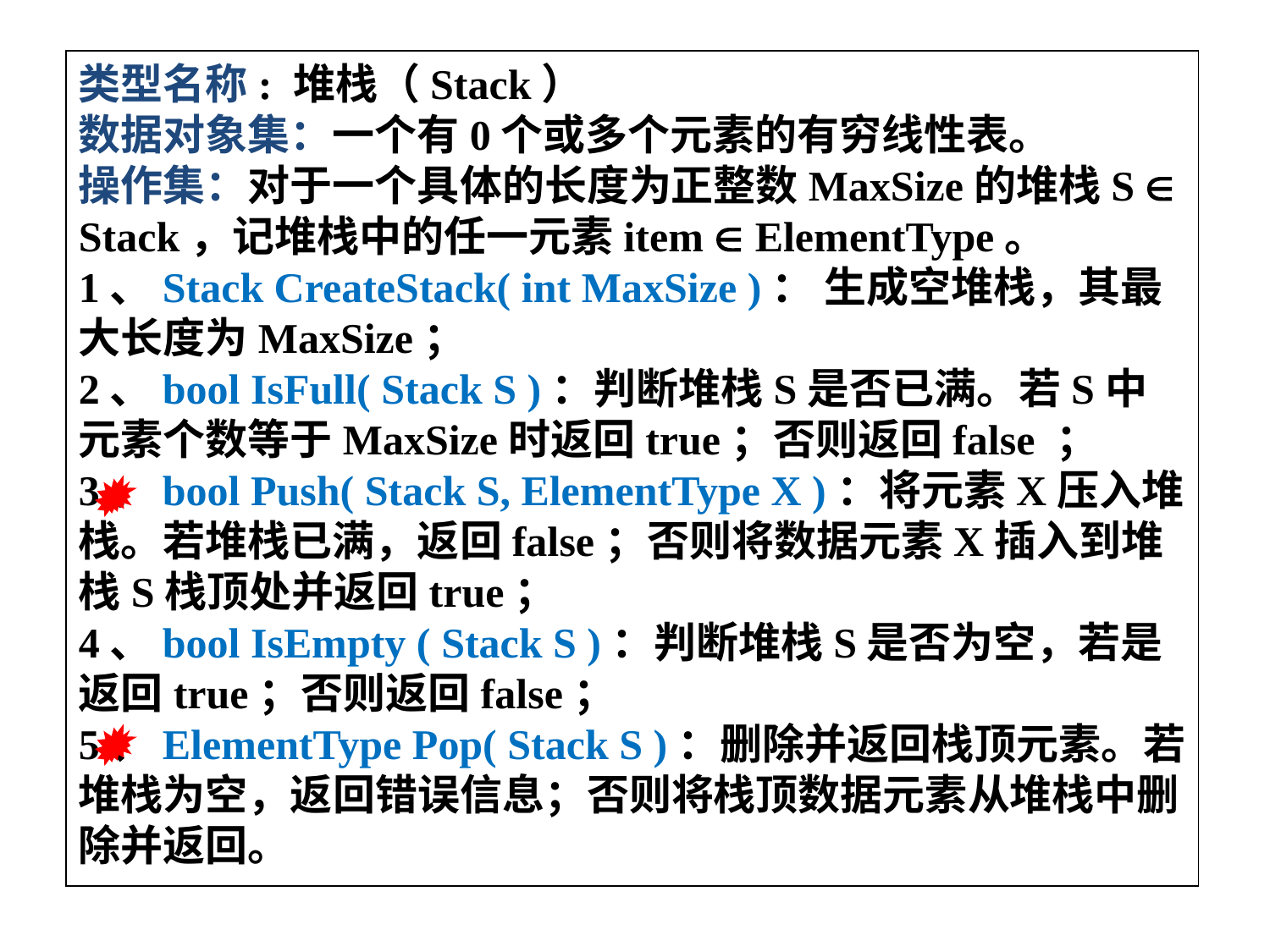

类型名称: 堆栈（Stack）
数据对象集：一个有0个或多个元素的有穷线性表。
操作集：对于一个具体的长度为正整数MaxSize的堆栈S ∈ Stack，记堆栈中的任一元素item ∈ ElementType。
1、Stack CreateStack( int MaxSize )： 生成空堆栈，其最大长度为MaxSize；
2、bool IsFull( Stack S )：判断堆栈S是否已满。若S中元素个数等于MaxSize时返回true；否则返回false ；
3、bool Push( Stack S, ElementType X )：将元素X压入堆栈。若堆栈已满，返回false；否则将数据元素X插入到堆栈S栈顶处并返回true；
4、bool IsEmpty ( Stack S )：判断堆栈S是否为空，若是返回true；否则返回false；
5、ElementType Pop( Stack S )：删除并返回栈顶元素。若堆栈为空，返回错误信息；否则将栈顶数据元素从堆栈中删除并返回。